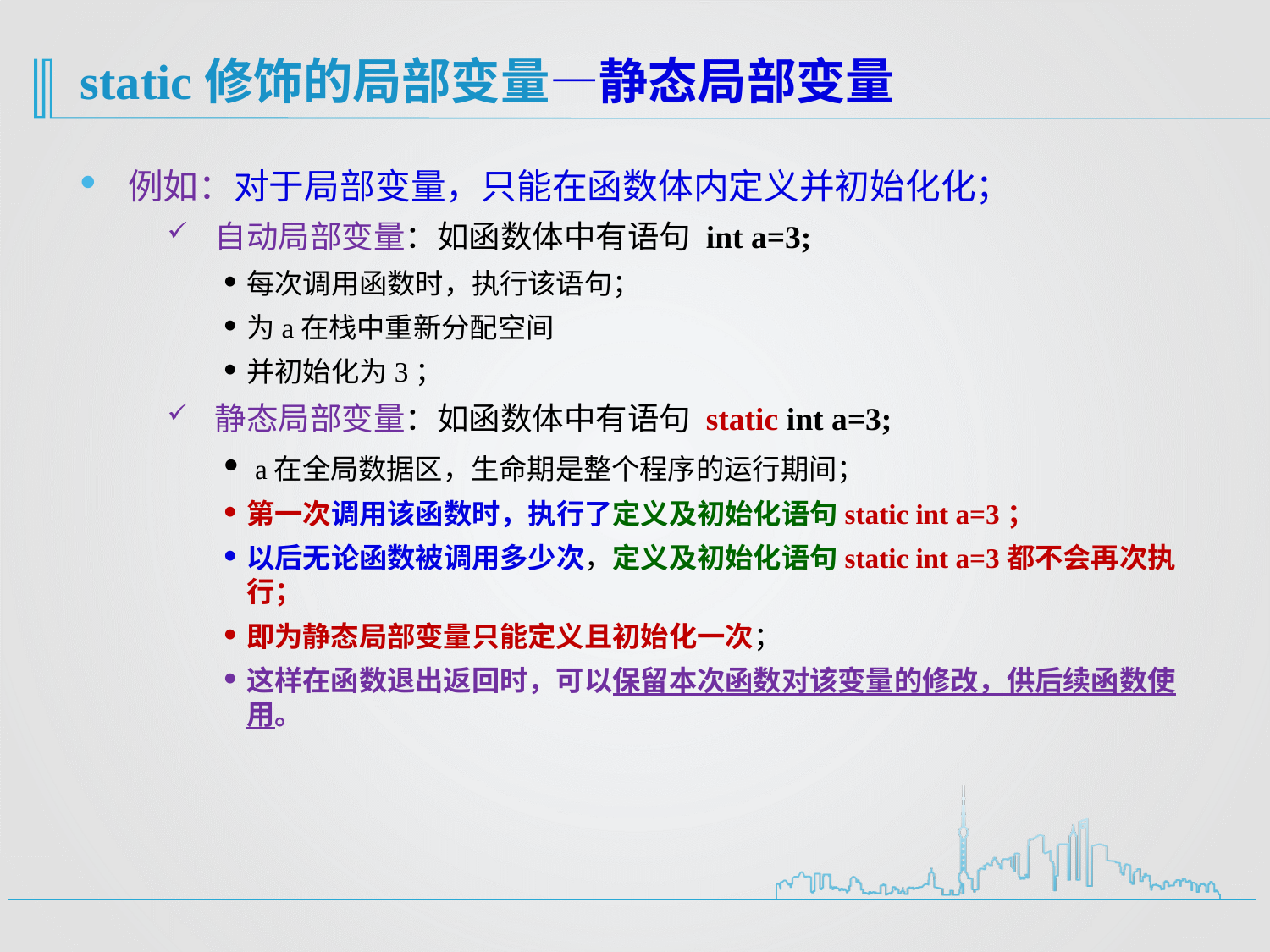

# static修饰的局部变量—静态局部变量
例如：对于局部变量，只能在函数体内定义并初始化化；
自动局部变量：如函数体中有语句 int a=3;
每次调用函数时，执行该语句；
为a在栈中重新分配空间
并初始化为3；
静态局部变量：如函数体中有语句 static int a=3;
 a在全局数据区，生命期是整个程序的运行期间；
第一次调用该函数时，执行了定义及初始化语句static int a=3；
以后无论函数被调用多少次，定义及初始化语句static int a=3都不会再次执行；
即为静态局部变量只能定义且初始化一次；
这样在函数退出返回时，可以保留本次函数对该变量的修改，供后续函数使用。